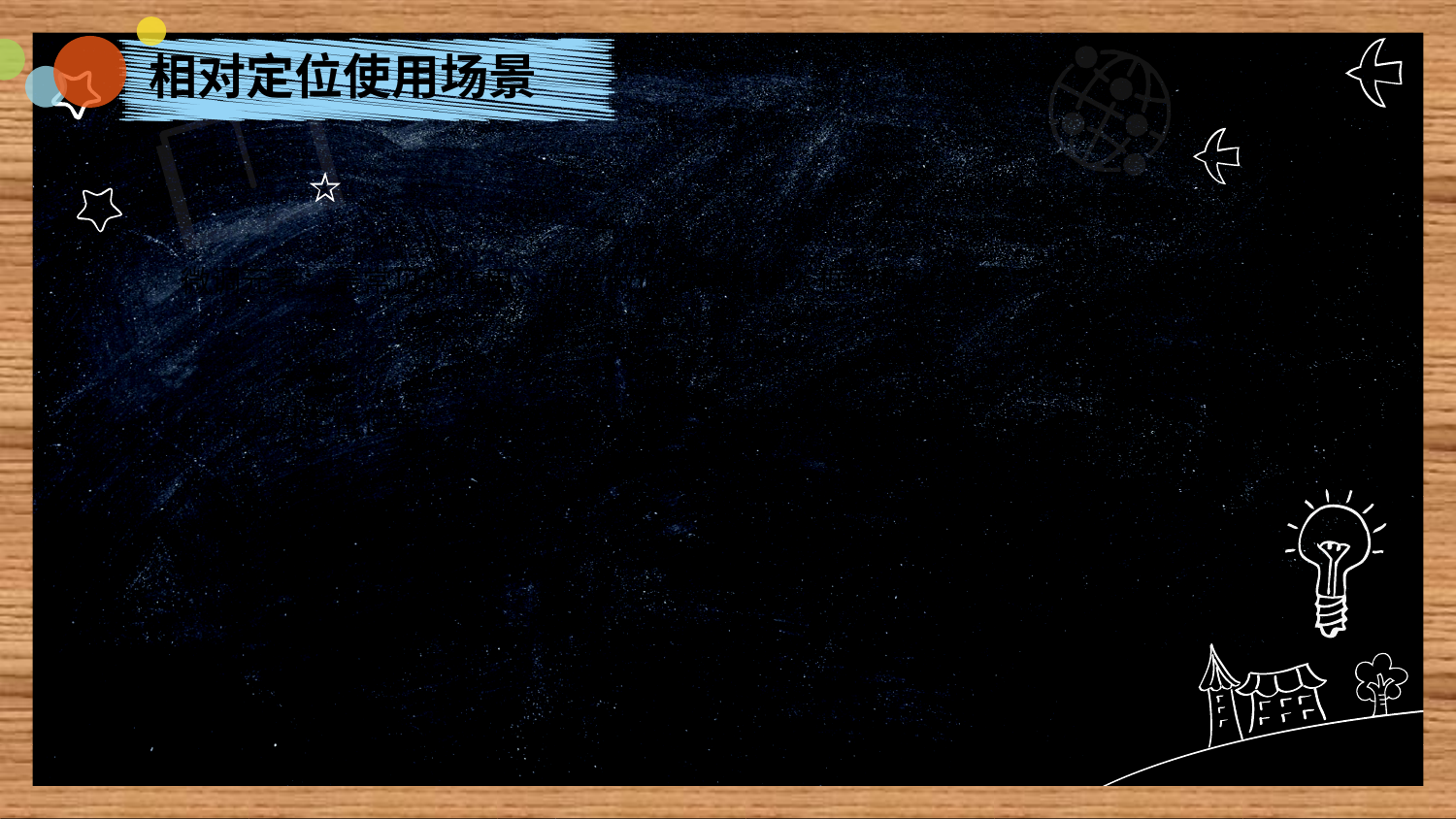

相对定位使用场景

微调元素：最常见的作用，就是微调按钮和输入框的相对位置

结合绝对定位使用：子绝父相，父盒子要设置成为相对定位